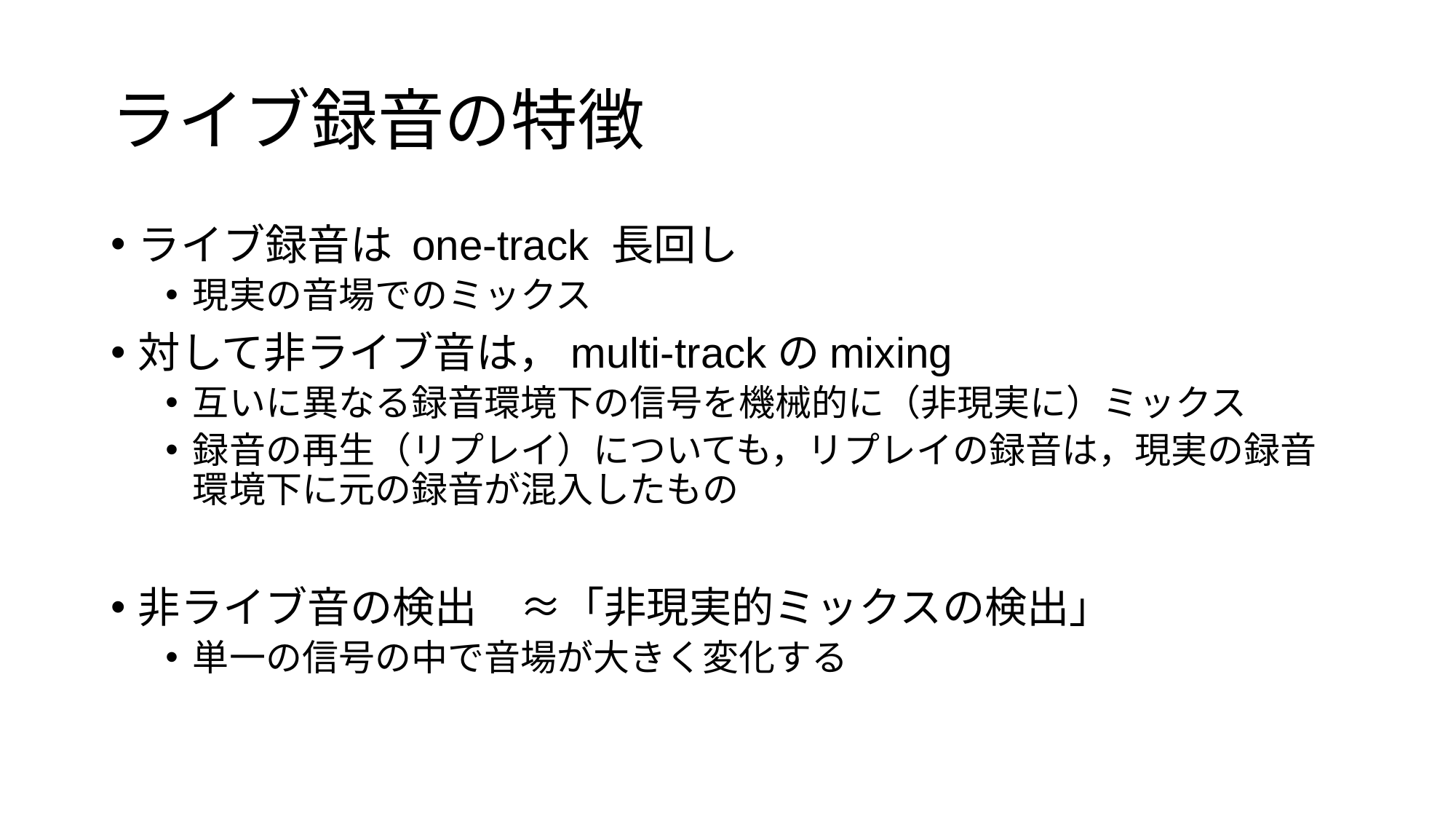

# ライブ録音の特徴
ライブ録音は one-track 長回し
現実の音場でのミックス
対して非ライブ音は，multi-trackのmixing
互いに異なる録音環境下の信号を機械的に（非現実に）ミックス
録音の再生（リプレイ）についても，リプレイの録音は，現実の録音環境下に元の録音が混入したもの

非ライブ音の検出　≈「非現実的ミックスの検出」
単一の信号の中で音場が大きく変化する